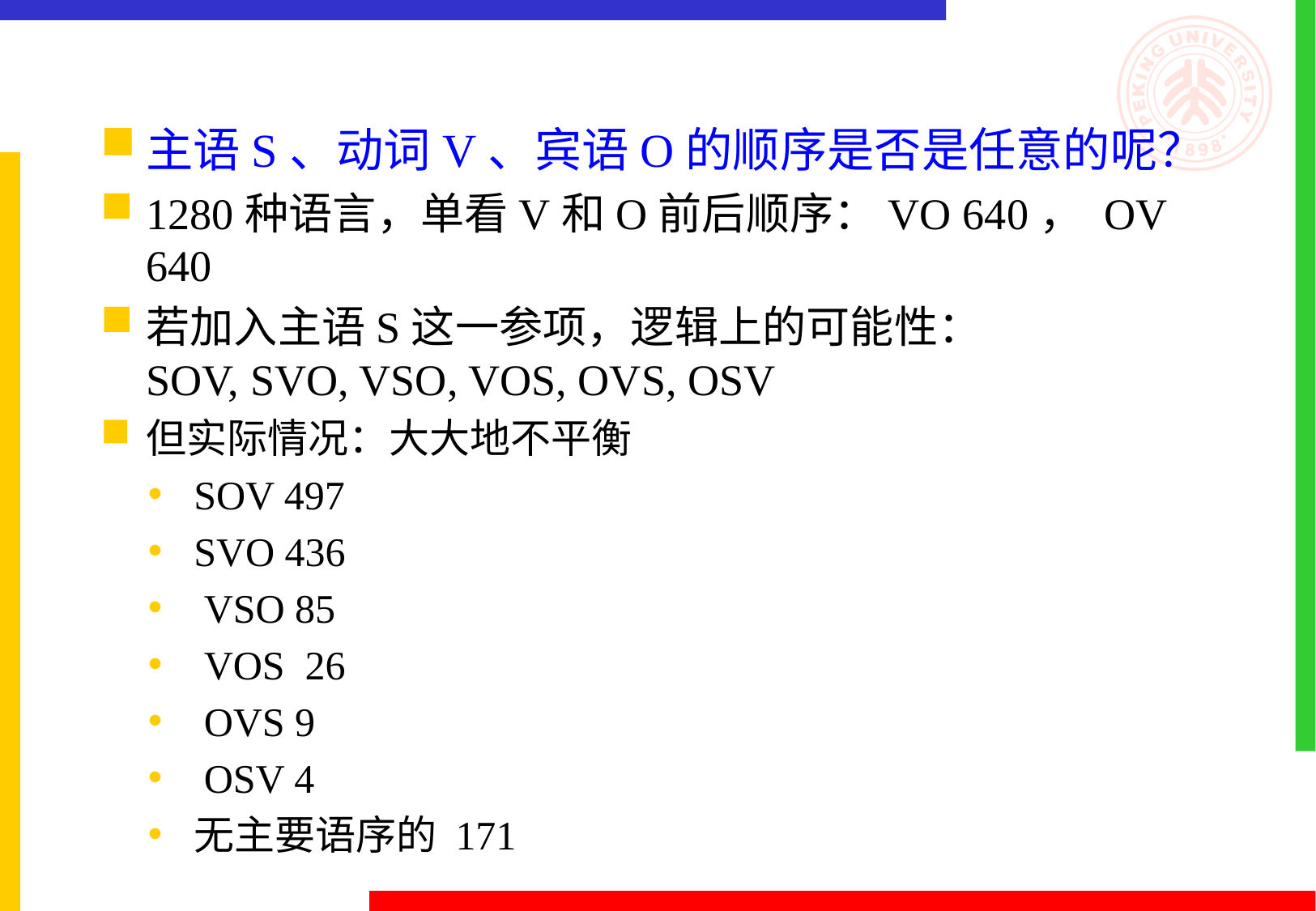

#
主语S、动词V、宾语O的顺序是否是任意的呢？
1280种语言，单看V和O前后顺序：VO 640， OV 640
若加入主语S这一参项，逻辑上的可能性：
SOV, SVO, VSO, VOS, OVS, OSV
但实际情况：大大地不平衡
SOV 497
SVO 436
 VSO 85
 VOS  26
 OVS 9
 OSV 4
无主要语序的 171